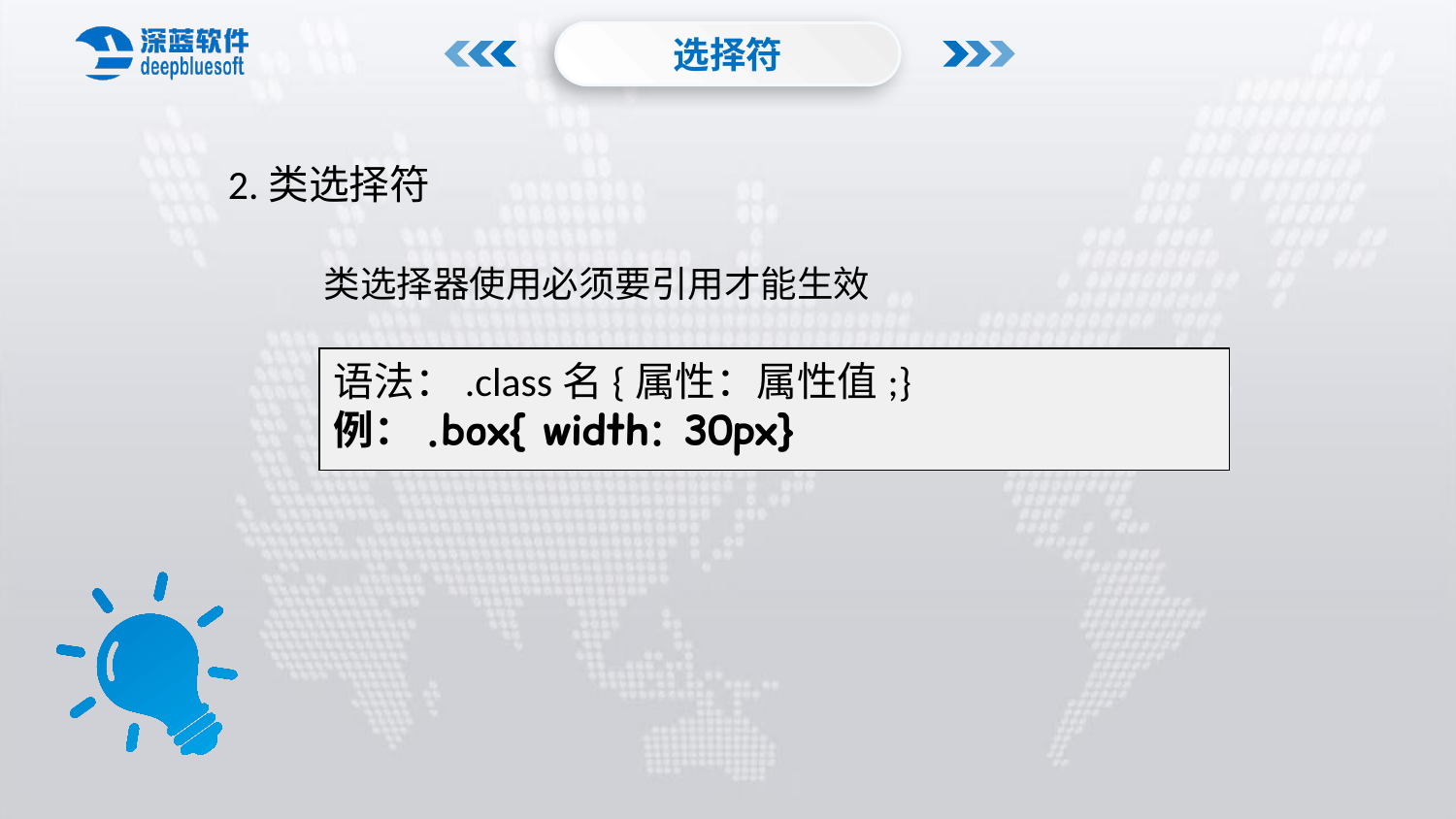

选择符

2.类选择符
类选择器使用必须要引用才能生效
语法：.class名{属性：属性值;}
例：.box{ width: 30px}